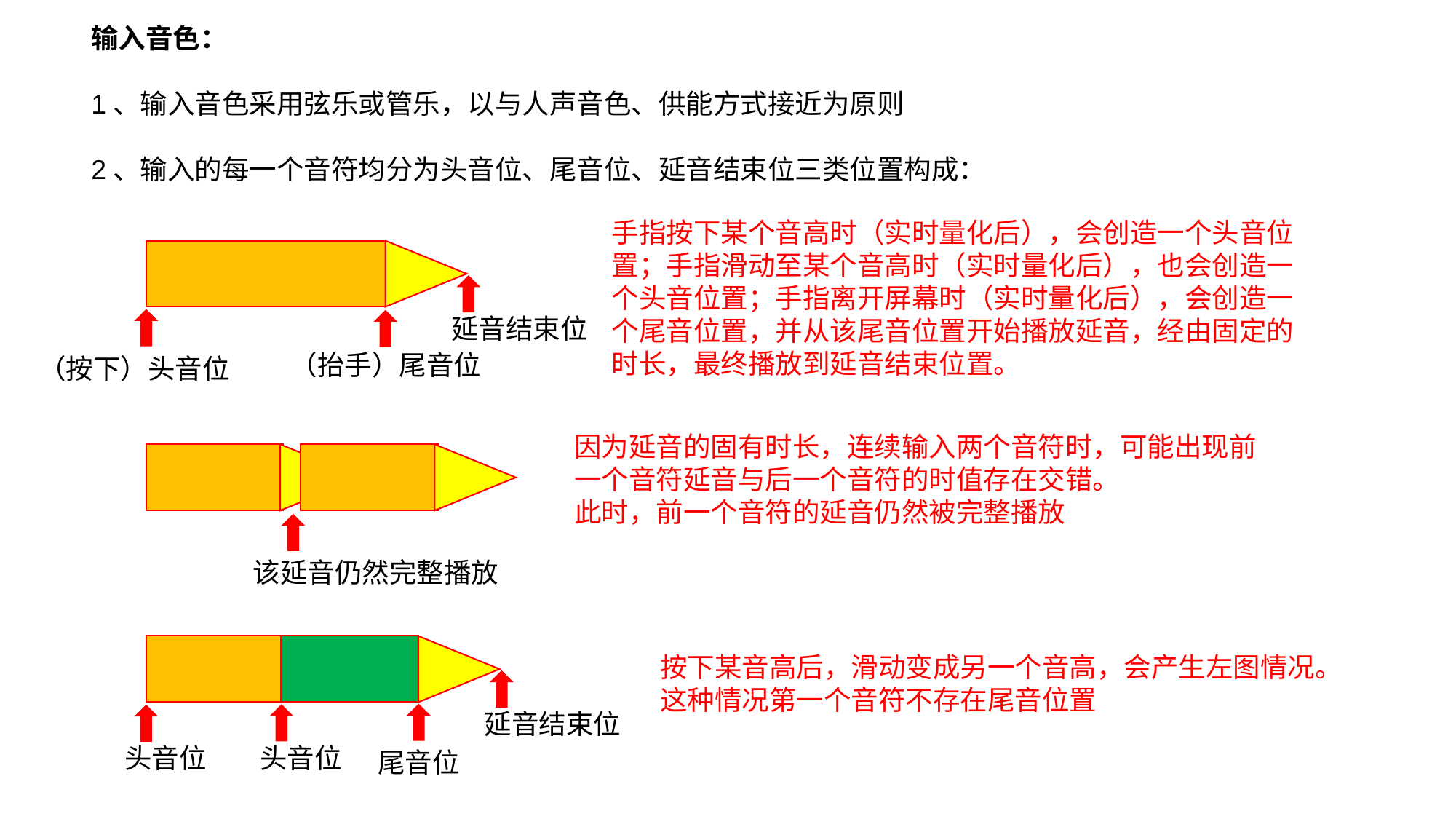

输入音色：

1、输入音色采用弦乐或管乐，以与人声音色、供能方式接近为原则

2、输入的每一个音符均分为头音位、尾音位、延音结束位三类位置构成：
手指按下某个音高时（实时量化后），会创造一个头音位置；手指滑动至某个音高时（实时量化后），也会创造一个头音位置；手指离开屏幕时（实时量化后），会创造一个尾音位置，并从该尾音位置开始播放延音，经由固定的时长，最终播放到延音结束位置。

延音结束位

（抬手）尾音位
（按下）头音位
因为延音的固有时长，连续输入两个音符时，可能出现前一个音符延音与后一个音符的时值存在交错。
此时，前一个音符的延音仍然被完整播放

该延音仍然完整播放

按下某音高后，滑动变成另一个音高，会产生左图情况。
这种情况第一个音符不存在尾音位置

延音结束位

头音位
头音位
尾音位